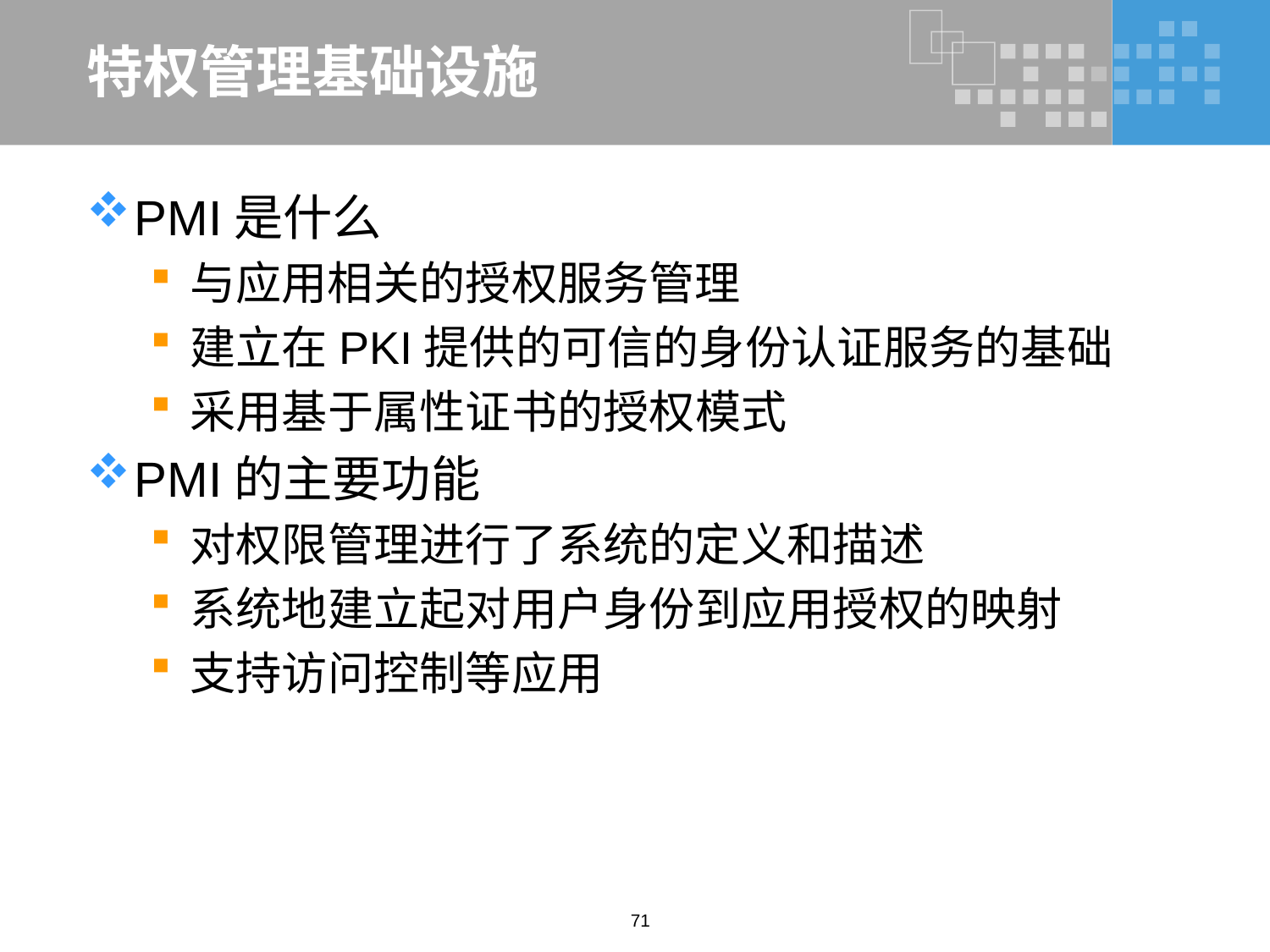

# 特权管理基础设施
PMI是什么
与应用相关的授权服务管理
建立在PKI提供的可信的身份认证服务的基础
采用基于属性证书的授权模式
PMI的主要功能
对权限管理进行了系统的定义和描述
系统地建立起对用户身份到应用授权的映射
支持访问控制等应用
71